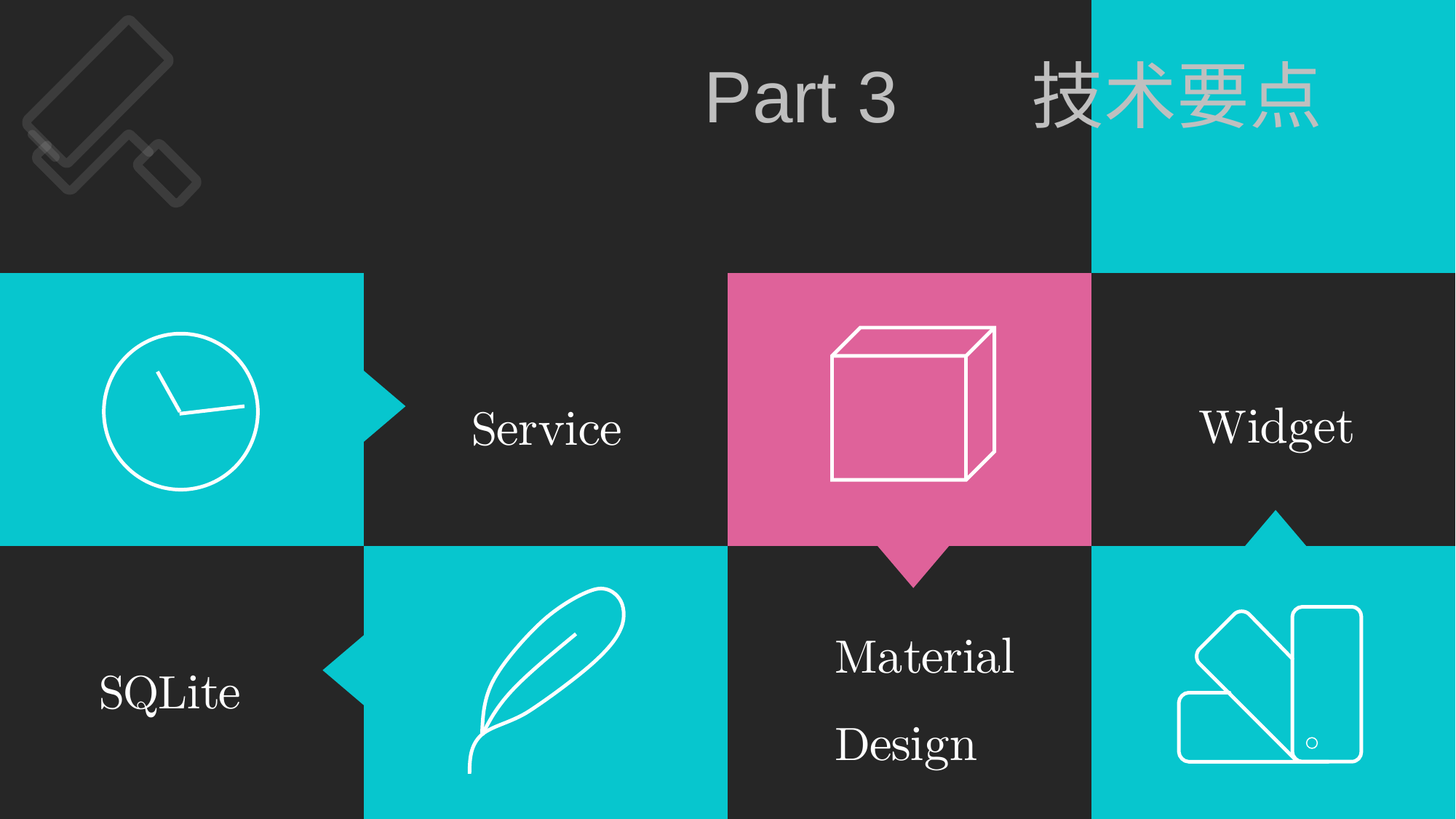

|  |  |  |  |
| --- | --- | --- | --- |
|  |  |  |  |
|  |  |  |  |

Part 3		技术要点
技术要点

Widget
Service

Material
Design

SQLite